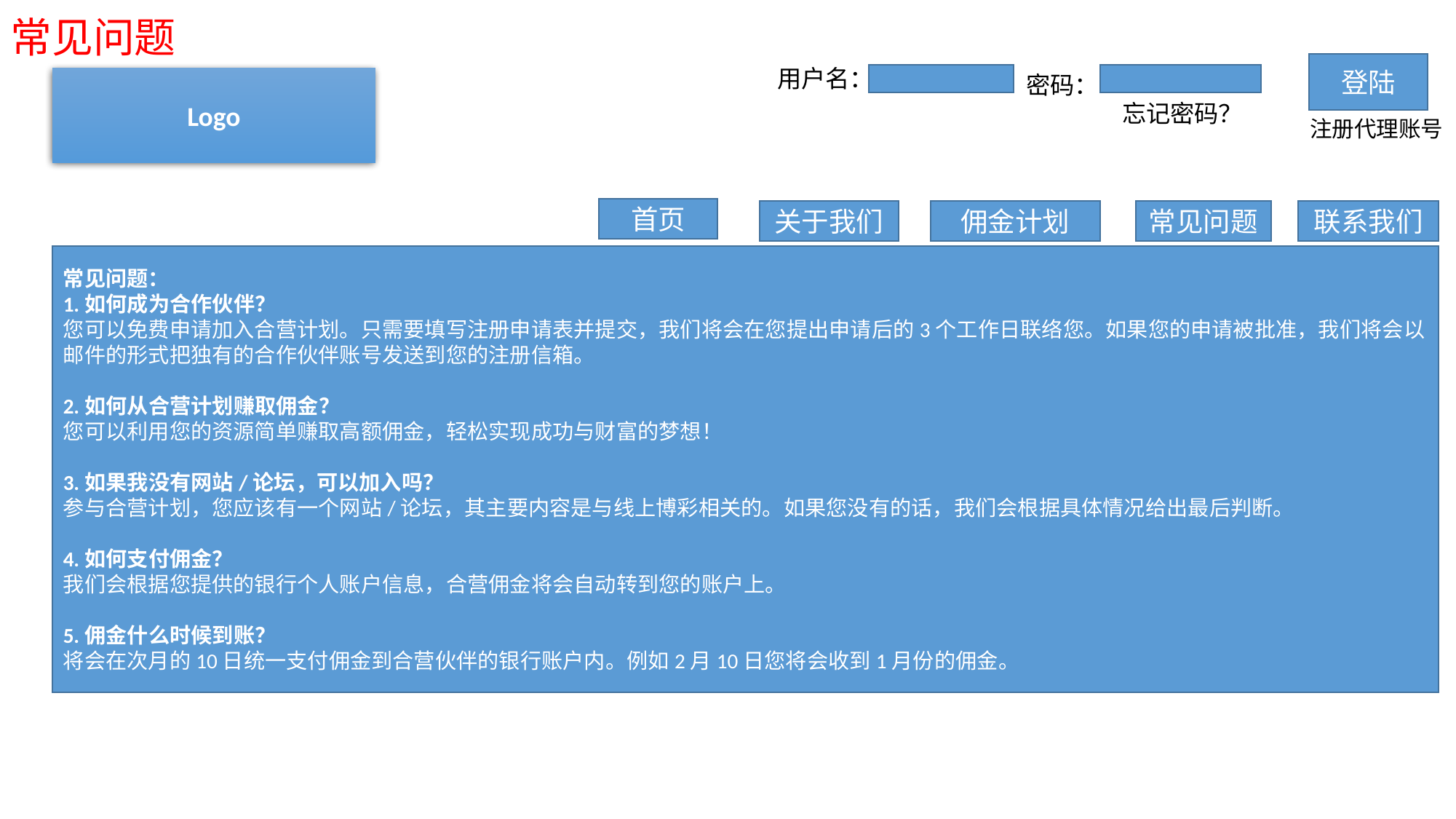

常见问题
登陆
用户名：

Logo
密码：
忘记密码？
注册代理账号
首页
关于我们
佣金计划
常见问题
联系我们
常见问题：
1.如何成为合作伙伴？
您可以免费申请加入合营计划。只需要填写注册申请表并提交，我们将会在您提出申请后的3个工作日联络您。如果您的申请被批准，我们将会以邮件的形式把独有的合作伙伴账号发送到您的注册信箱。
2.如何从合营计划赚取佣金？
您可以利用您的资源简单赚取高额佣金，轻松实现成功与财富的梦想！
3.如果我没有网站/论坛，可以加入吗？
参与合营计划，您应该有一个网站/论坛，其主要内容是与线上博彩相关的。如果您没有的话，我们会根据具体情况给出最后判断。
4.如何支付佣金？
我们会根据您提供的银行个人账户信息，合营佣金将会自动转到您的账户上。
5.佣金什么时候到账？
将会在次月的10日统一支付佣金到合营伙伴的银行账户内。例如2月10日您将会收到1月份的佣金。